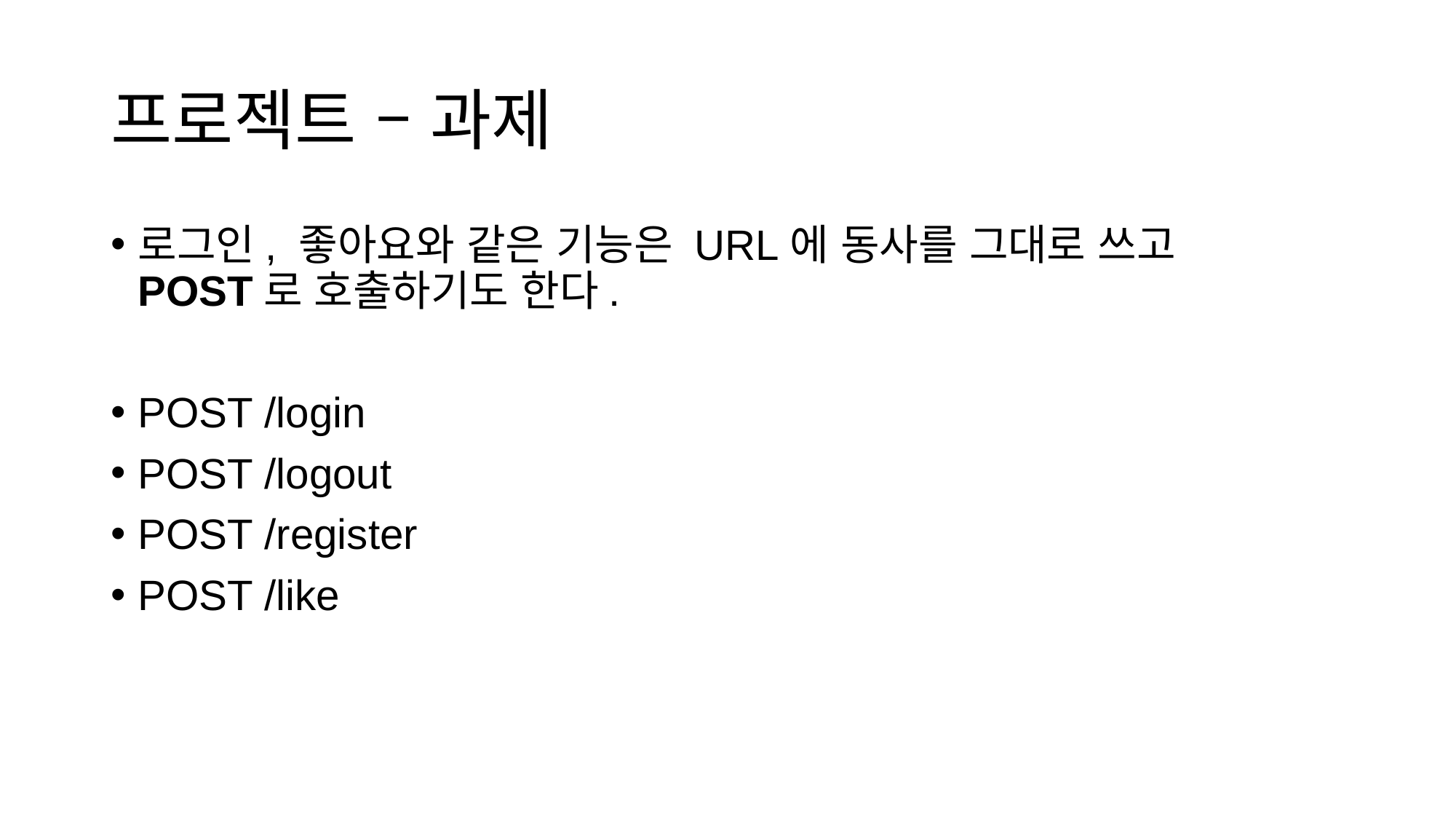

# 프로젝트 – 과제
로그인, 좋아요와 같은 기능은 URL에 동사를 그대로 쓰고
POST로 호출하기도 한다.

POST /login
POST /logout
POST /register
POST /like